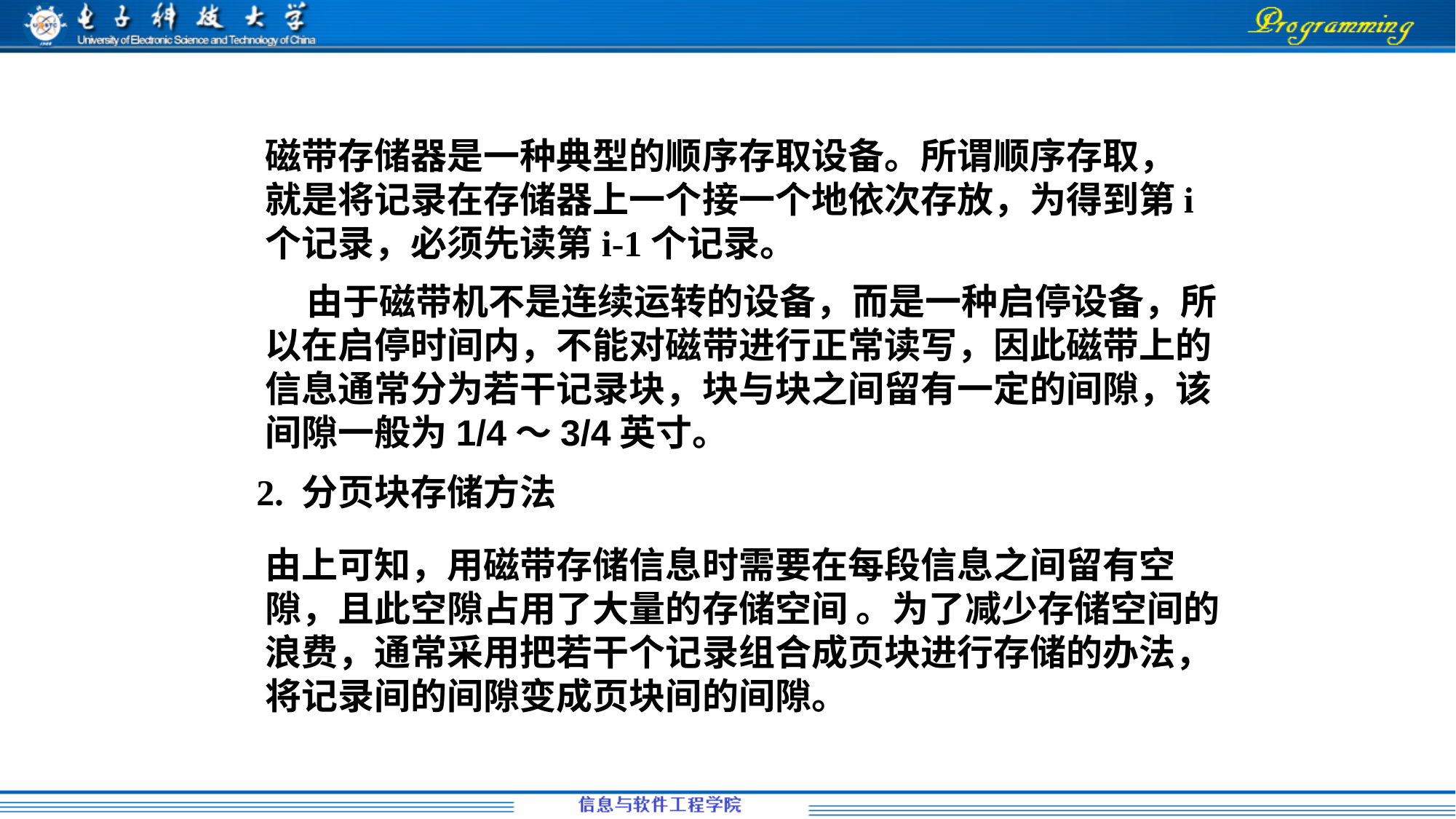

磁带存储器是一种典型的顺序存取设备。所谓顺序存取，就是将记录在存储器上一个接一个地依次存放，为得到第i个记录，必须先读第i-1个记录。
    由于磁带机不是连续运转的设备，而是一种启停设备，所以在启停时间内，不能对磁带进行正常读写，因此磁带上的信息通常分为若干记录块，块与块之间留有一定的间隙，该间隙一般为1/4～3/4英寸。
2. 分页块存储方法
由上可知，用磁带存储信息时需要在每段信息之间留有空隙，且此空隙占用了大量的存储空间 。为了减少存储空间的浪费，通常采用把若干个记录组合成页块进行存储的办法，将记录间的间隙变成页块间的间隙。